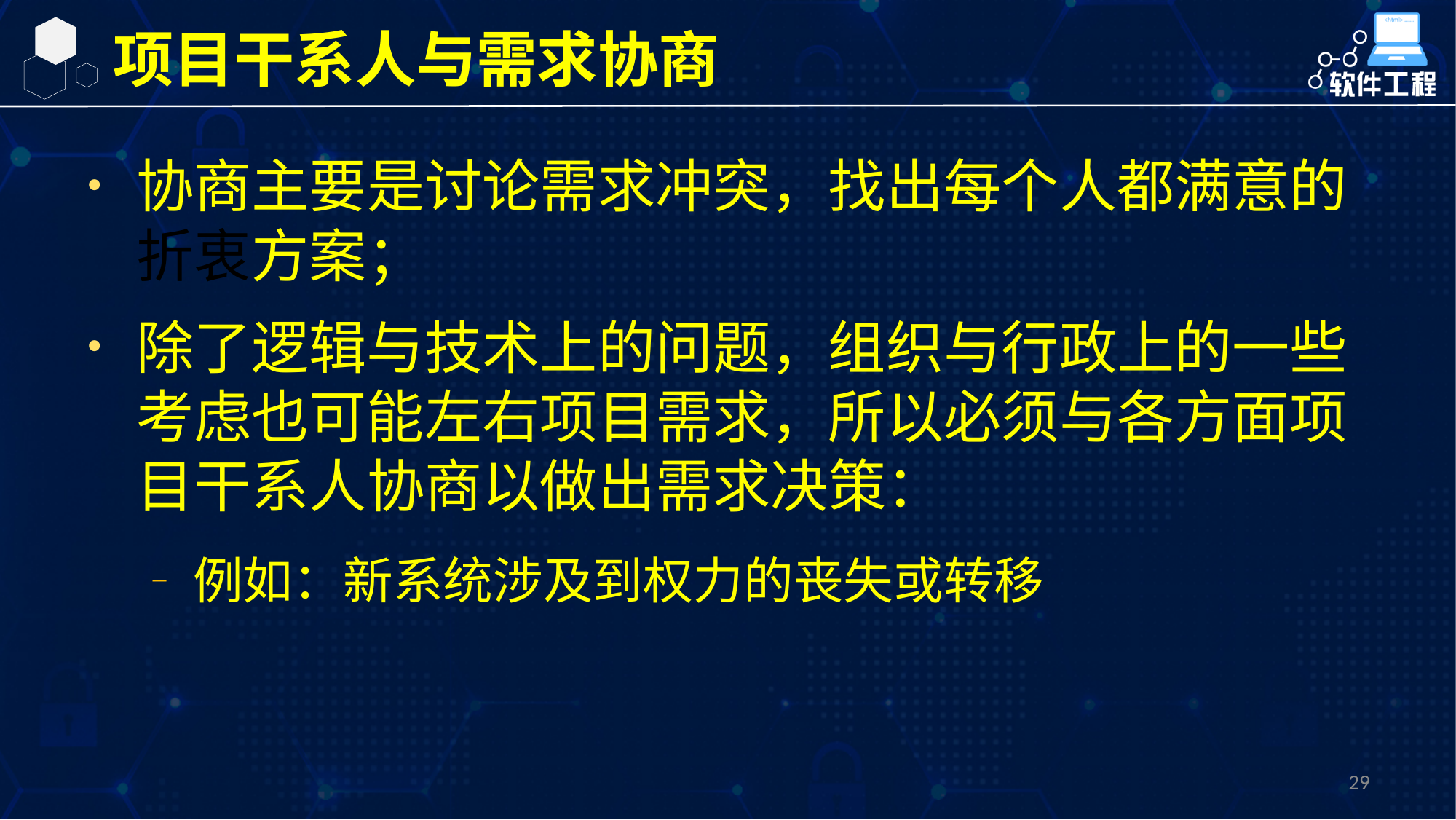

项目干系人与需求协商
协商主要是讨论需求冲突，找出每个人都满意的折衷方案；
除了逻辑与技术上的问题，组织与行政上的一些考虑也可能左右项目需求，所以必须与各方面项目干系人协商以做出需求决策：
例如：新系统涉及到权力的丧失或转移
29